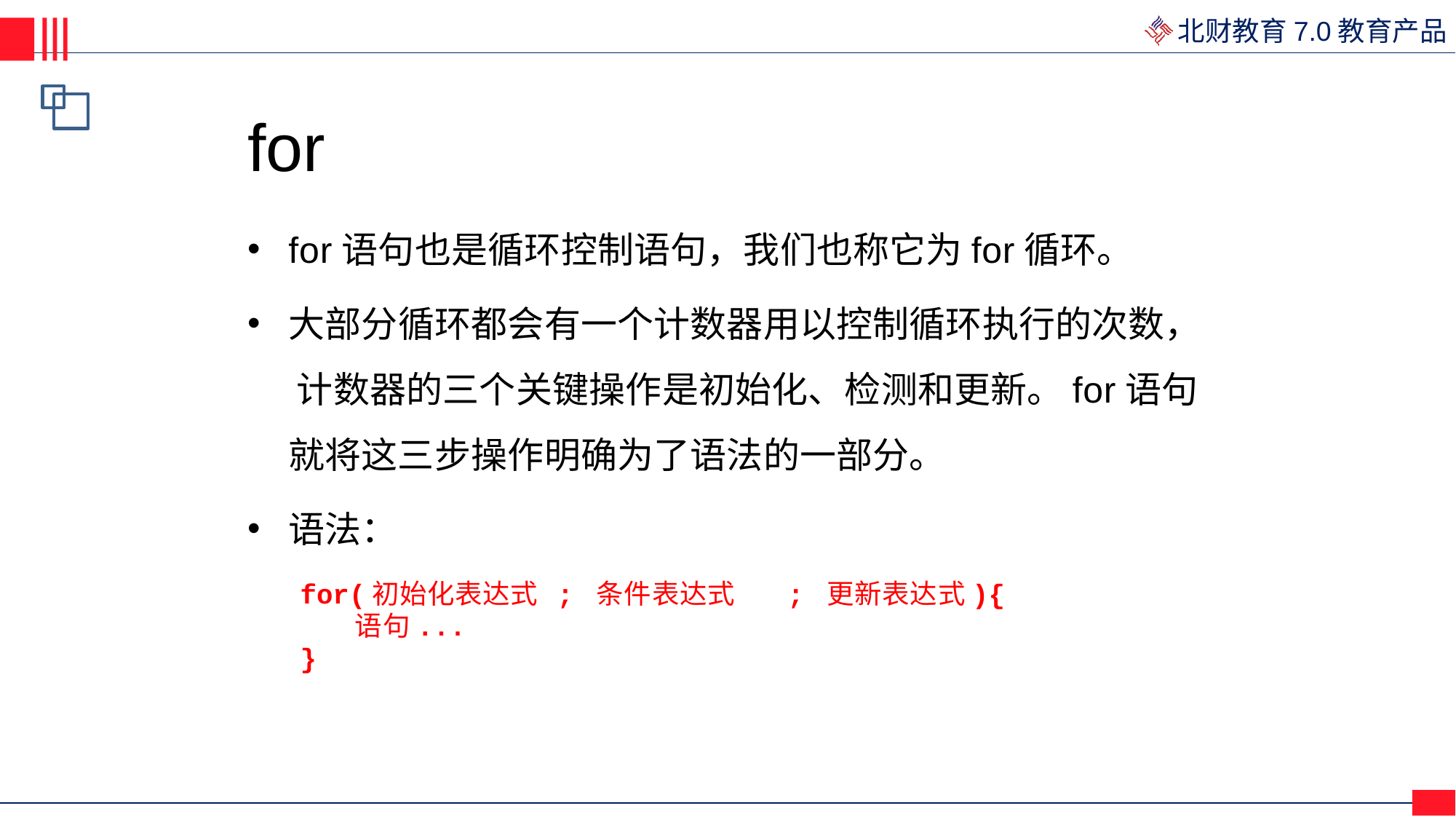

# for
for语句也是循环控制语句，我们也称它为for循环。
大部分循环都会有一个计数器用以控制循环执行的次数，  计数器的三个关键操作是初始化、检测和更新。for语句 就将这三步操作明确为了语法的一部分。
语法：
for(初始化表达式  ; 条件表达式	; 更新表达式){
语句...
}